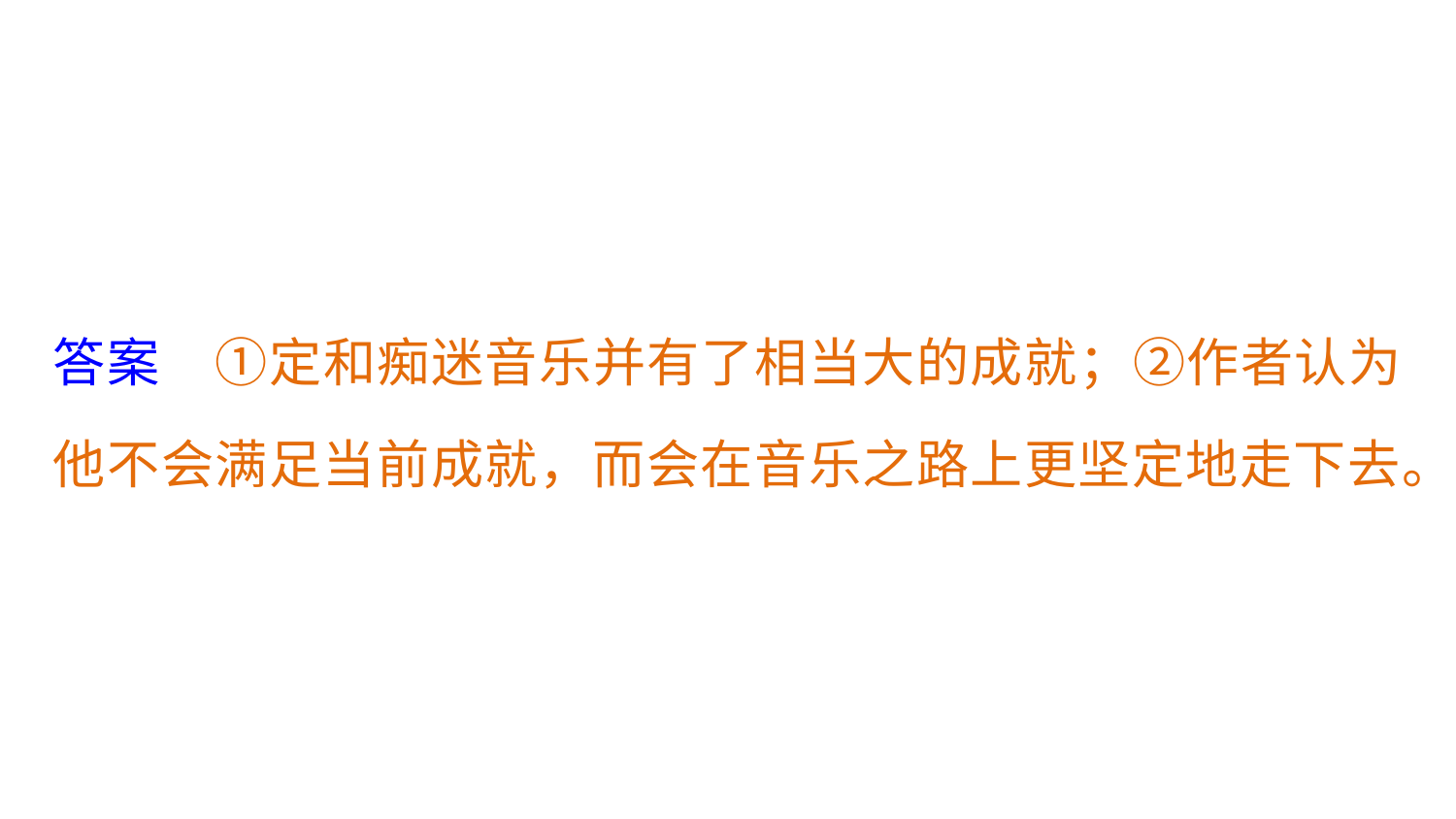

答案　①定和痴迷音乐并有了相当大的成就；②作者认为他不会满足当前成就，而会在音乐之路上更坚定地走下去。